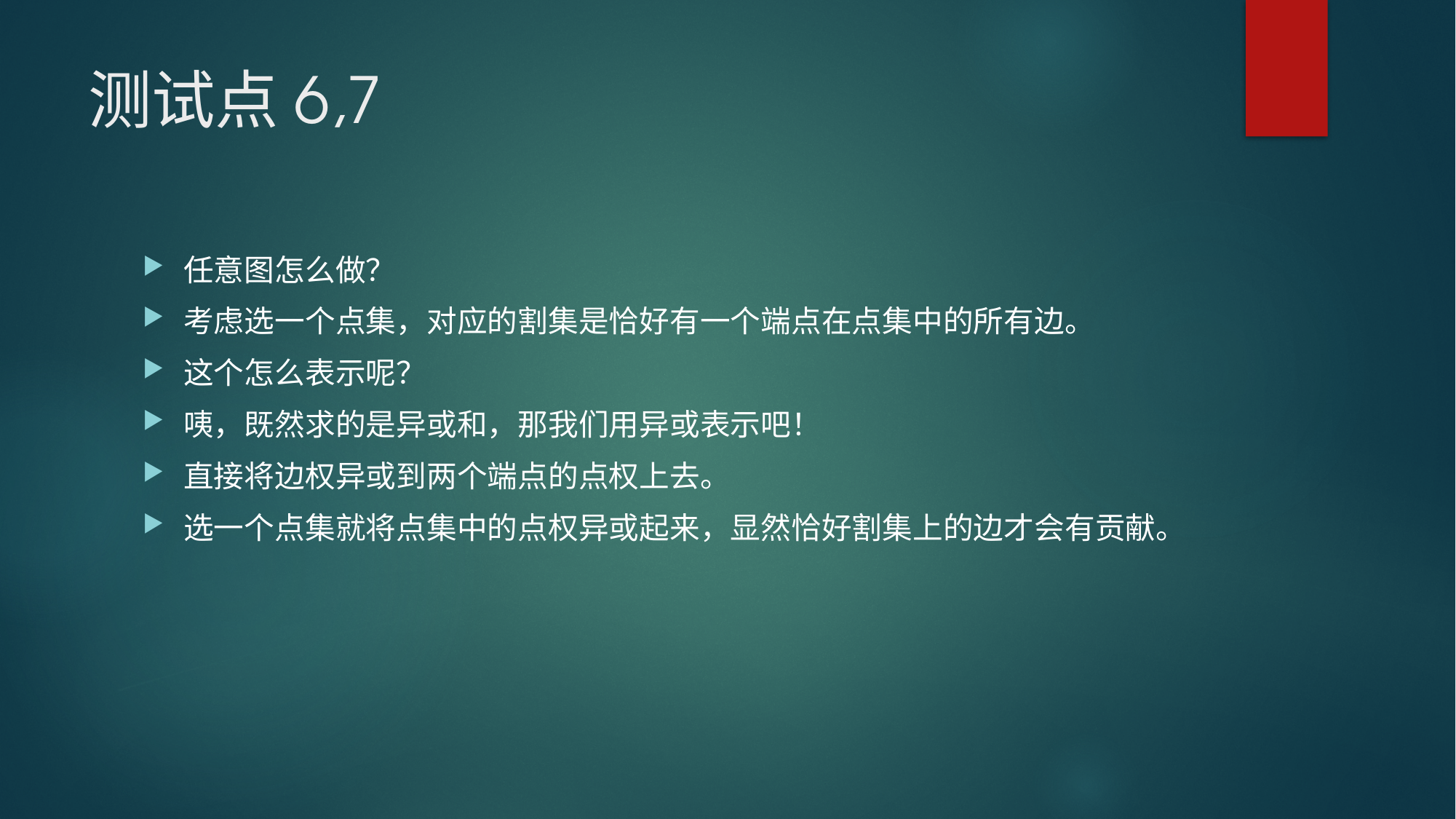

# 测试点6,7
任意图怎么做？
考虑选一个点集，对应的割集是恰好有一个端点在点集中的所有边。
这个怎么表示呢？
咦，既然求的是异或和，那我们用异或表示吧！
直接将边权异或到两个端点的点权上去。
选一个点集就将点集中的点权异或起来，显然恰好割集上的边才会有贡献。